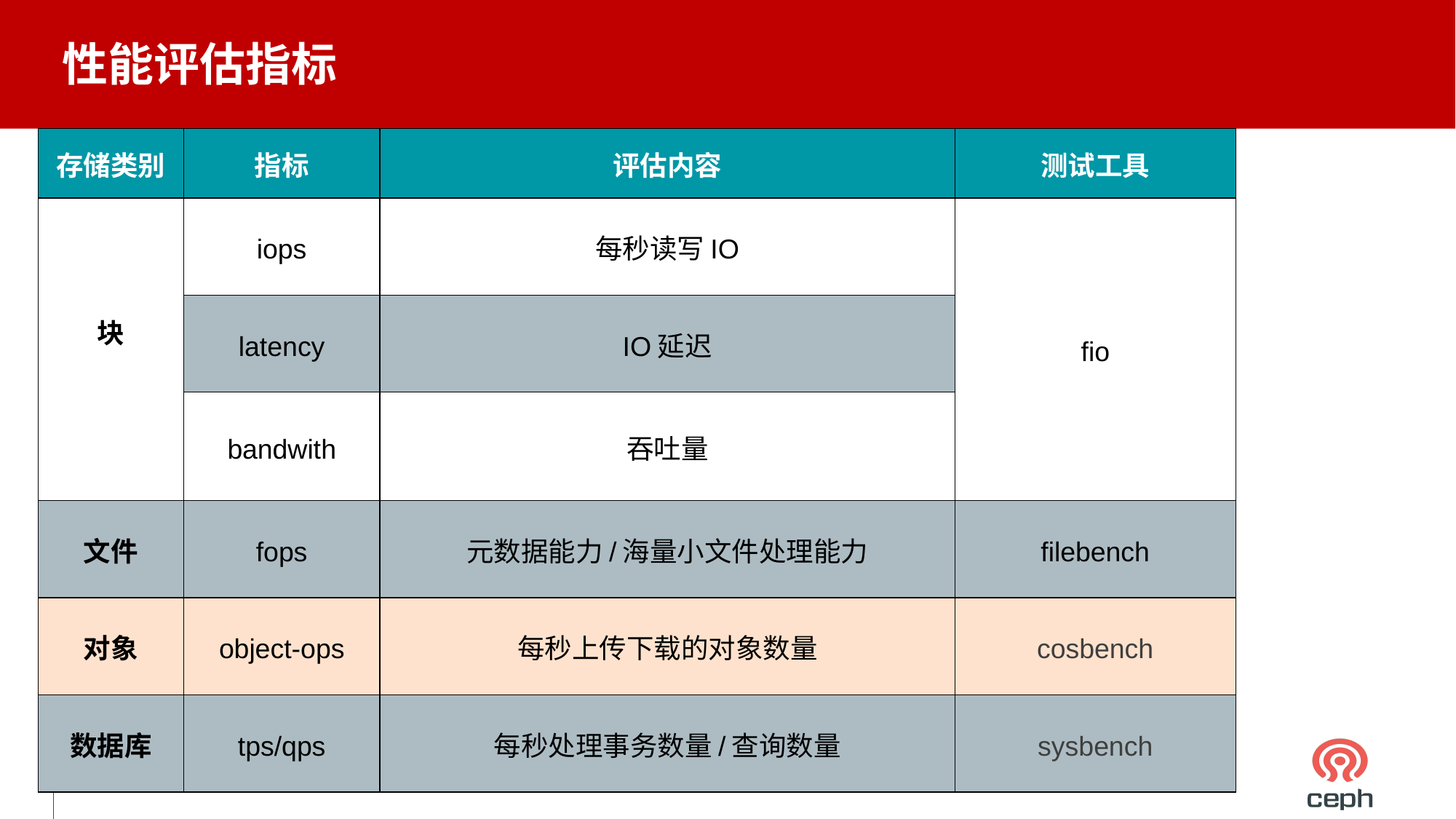

性能评估指标
| 存储类别 | 指标 | 评估内容 | 测试工具 |
| --- | --- | --- | --- |
| 块 | iops | 每秒读写IO | fio |
|  | latency | IO延迟 |  |
|  | bandwith | 吞吐量 |  |
| 文件 | fops | 元数据能力/海量小文件处理能力 | filebench |
| 对象 | object-ops | 每秒上传下载的对象数量 | cosbench |
| 数据库 | tps/qps | 每秒处理事务数量/查询数量 | sysbench |
4